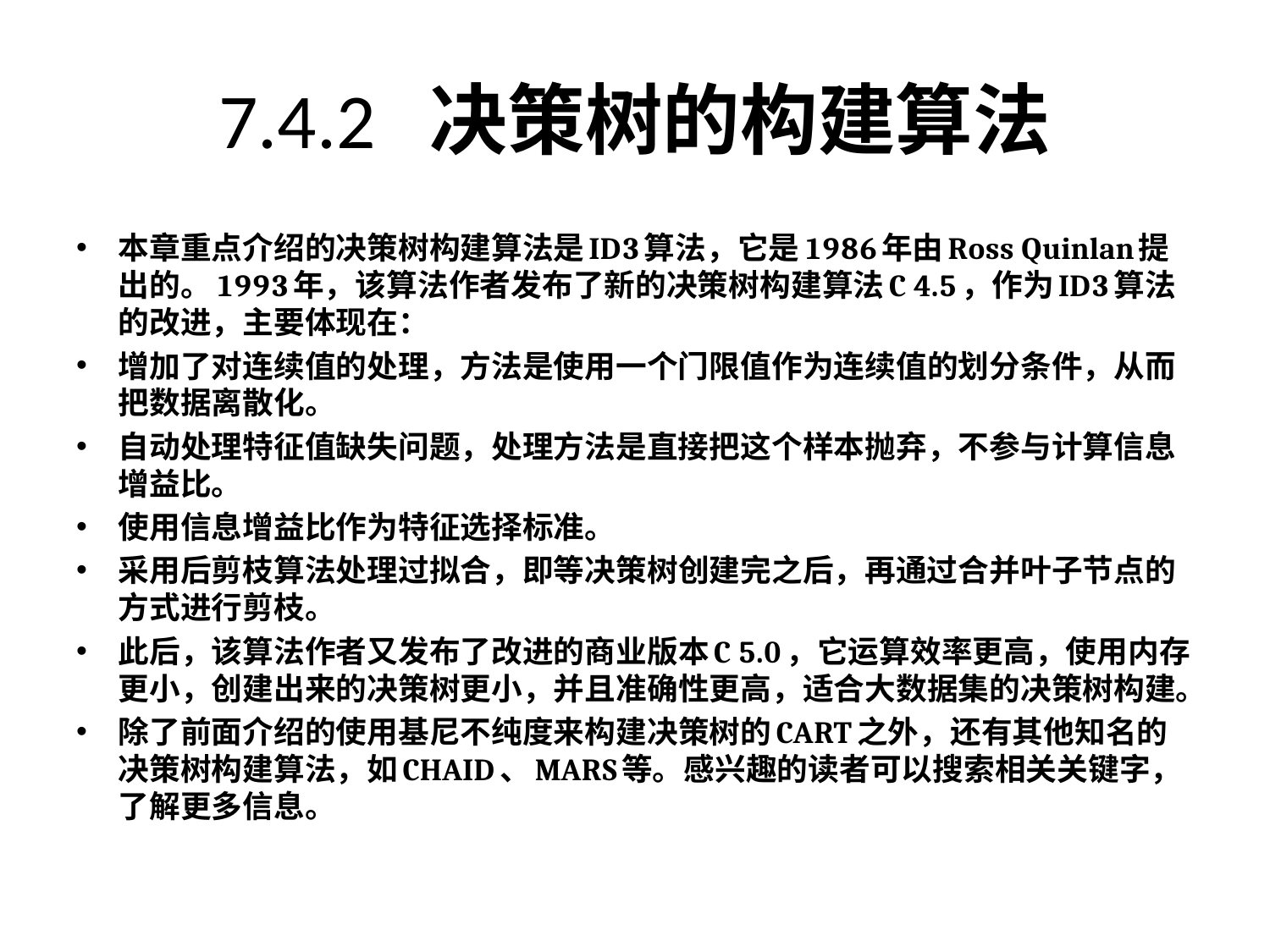

# 7.4.2  决策树的构建算法
本章重点介绍的决策树构建算法是ID3算法，它是1986年由Ross Quinlan提出的。1993年，该算法作者发布了新的决策树构建算法C 4.5，作为ID3算法的改进，主要体现在：
增加了对连续值的处理，方法是使用一个门限值作为连续值的划分条件，从而把数据离散化。
自动处理特征值缺失问题，处理方法是直接把这个样本抛弃，不参与计算信息增益比。
使用信息增益比作为特征选择标准。
采用后剪枝算法处理过拟合，即等决策树创建完之后，再通过合并叶子节点的方式进行剪枝。
此后，该算法作者又发布了改进的商业版本C 5.0，它运算效率更高，使用内存更小，创建出来的决策树更小，并且准确性更高，适合大数据集的决策树构建。
除了前面介绍的使用基尼不纯度来构建决策树的CART之外，还有其他知名的决策树构建算法，如CHAID、MARS等。感兴趣的读者可以搜索相关关键字，了解更多信息。